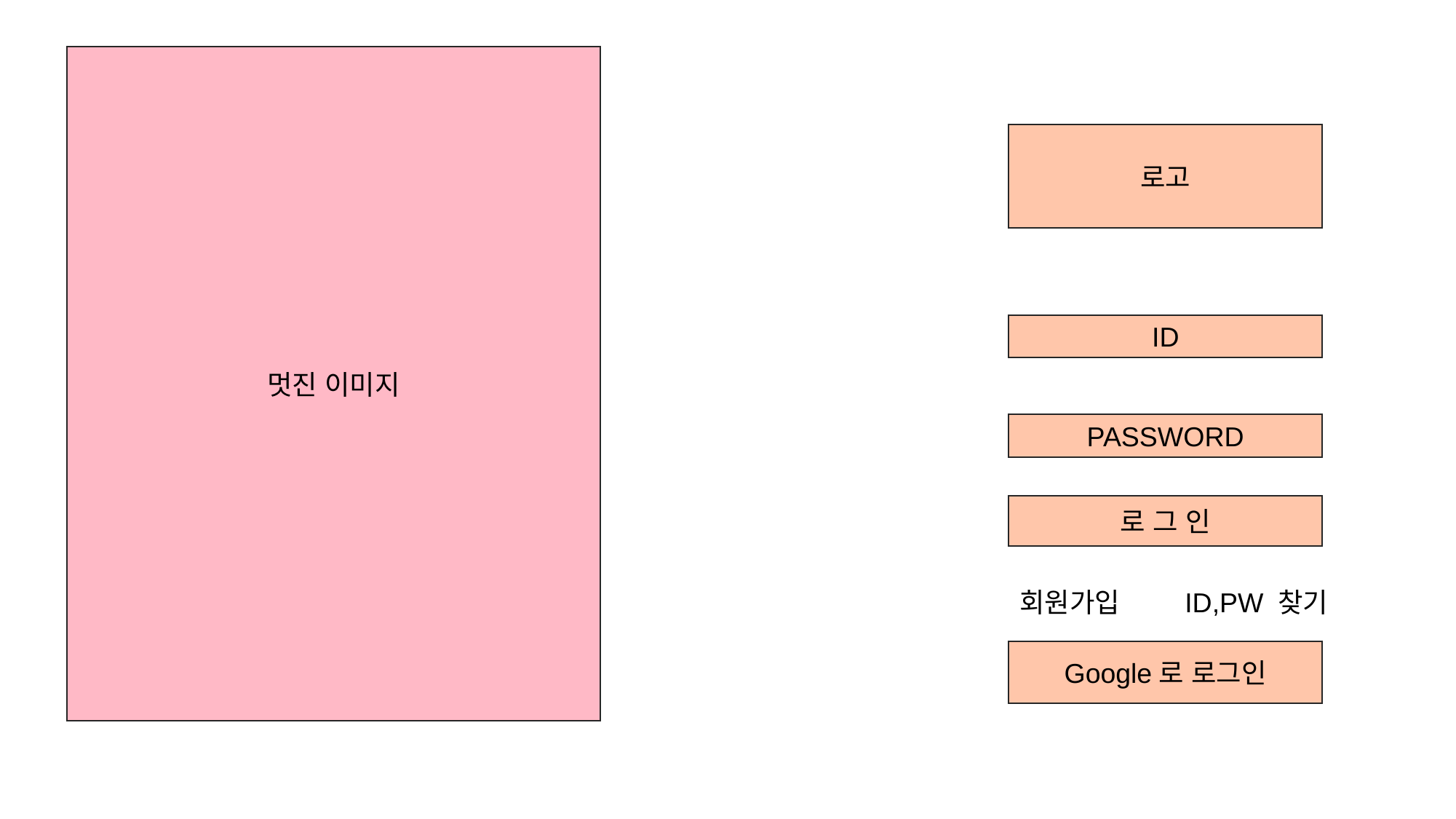

멋진 이미지
로고
ID
PASSWORD
로 그 인
회원가입
ID,PW 찾기
Google로 로그인